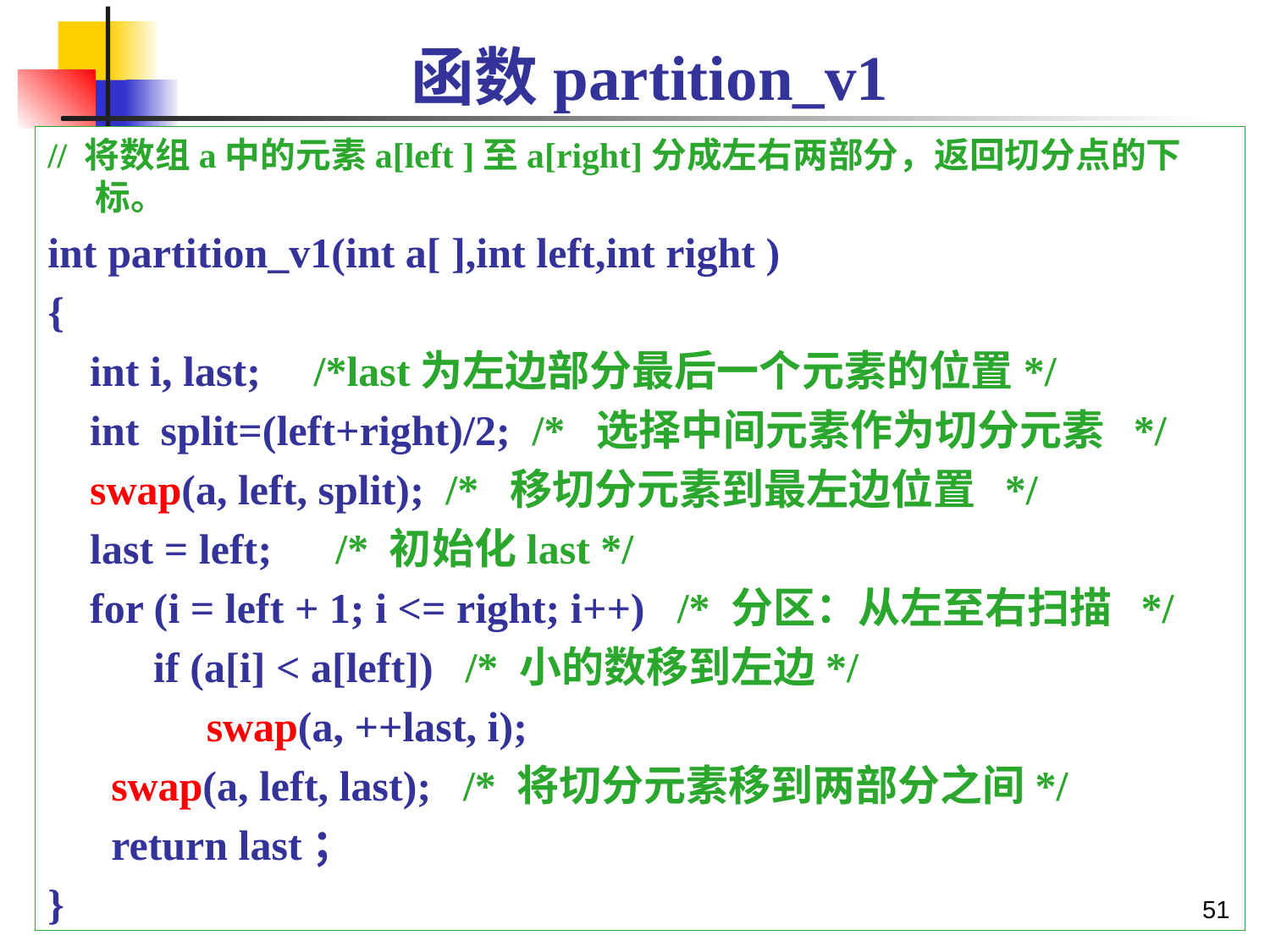

# 函数partition_v1
// 将数组a中的元素a[left ]至a[right]分成左右两部分，返回切分点的下标。
int partition_v1(int a[ ],int left,int right )
{
    int i, last;     /*last为左边部分最后一个元素的位置*/
    int  split=(left+right)/2;  /*  选择中间元素作为切分元素  */
    swap(a, left, split);  /*  移切分元素到最左边位置  */
    last = left;      /* 初始化last */
    for (i = left + 1; i <= right; i++)   /* 分区：从左至右扫描  */
    if (a[i] < a[left])   /* 小的数移到左边*/
         swap(a, ++last, i);
swap(a, left, last);   /* 将切分元素移到两部分之间*/
return last；
}
51